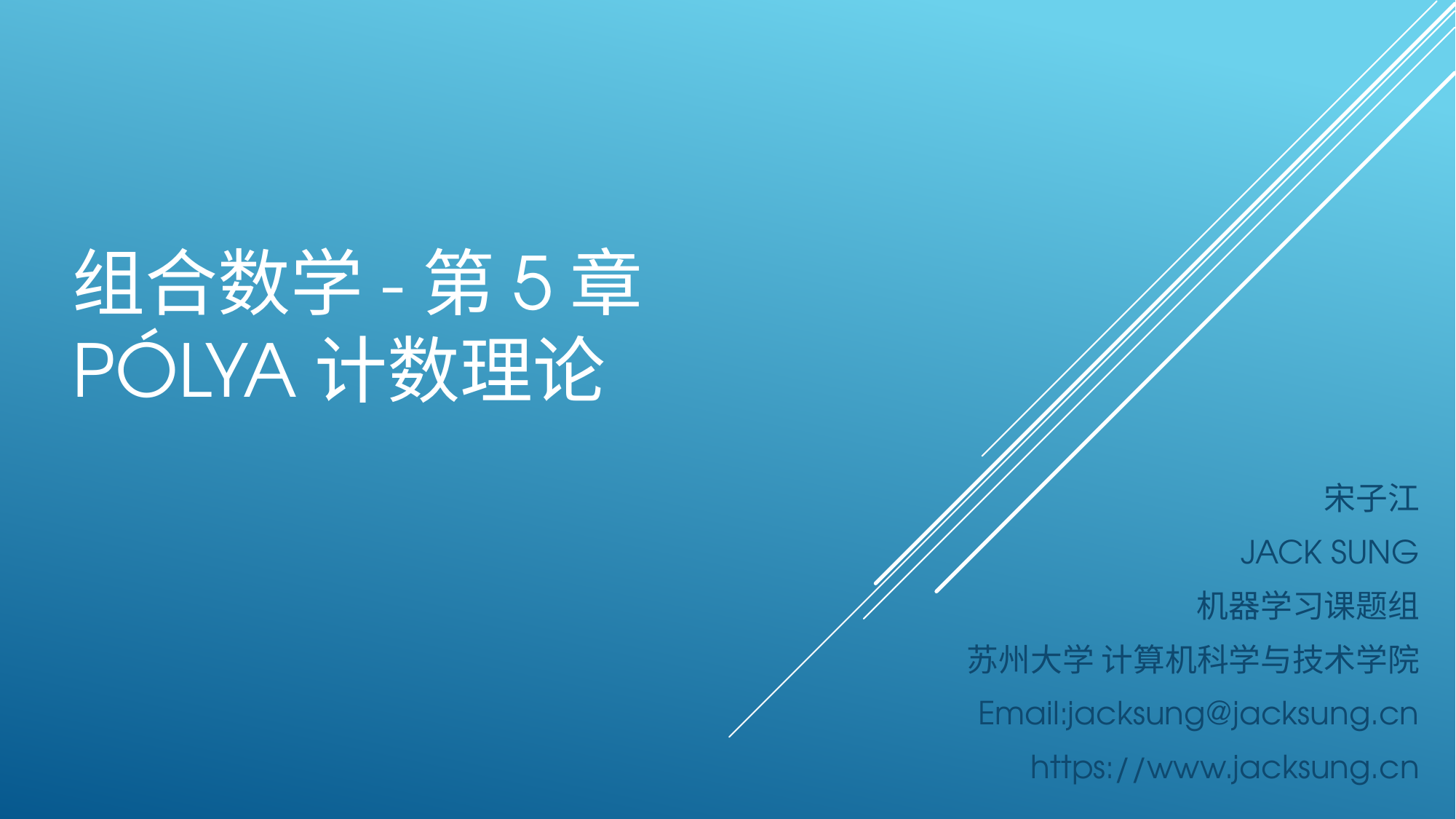

# 组合数学-第5章 Pólya计数理论
宋子江
JACK SUNG
机器学习课题组
苏州大学 计算机科学与技术学院
Email:jacksung@jacksung.cn
https://www.jacksung.cn